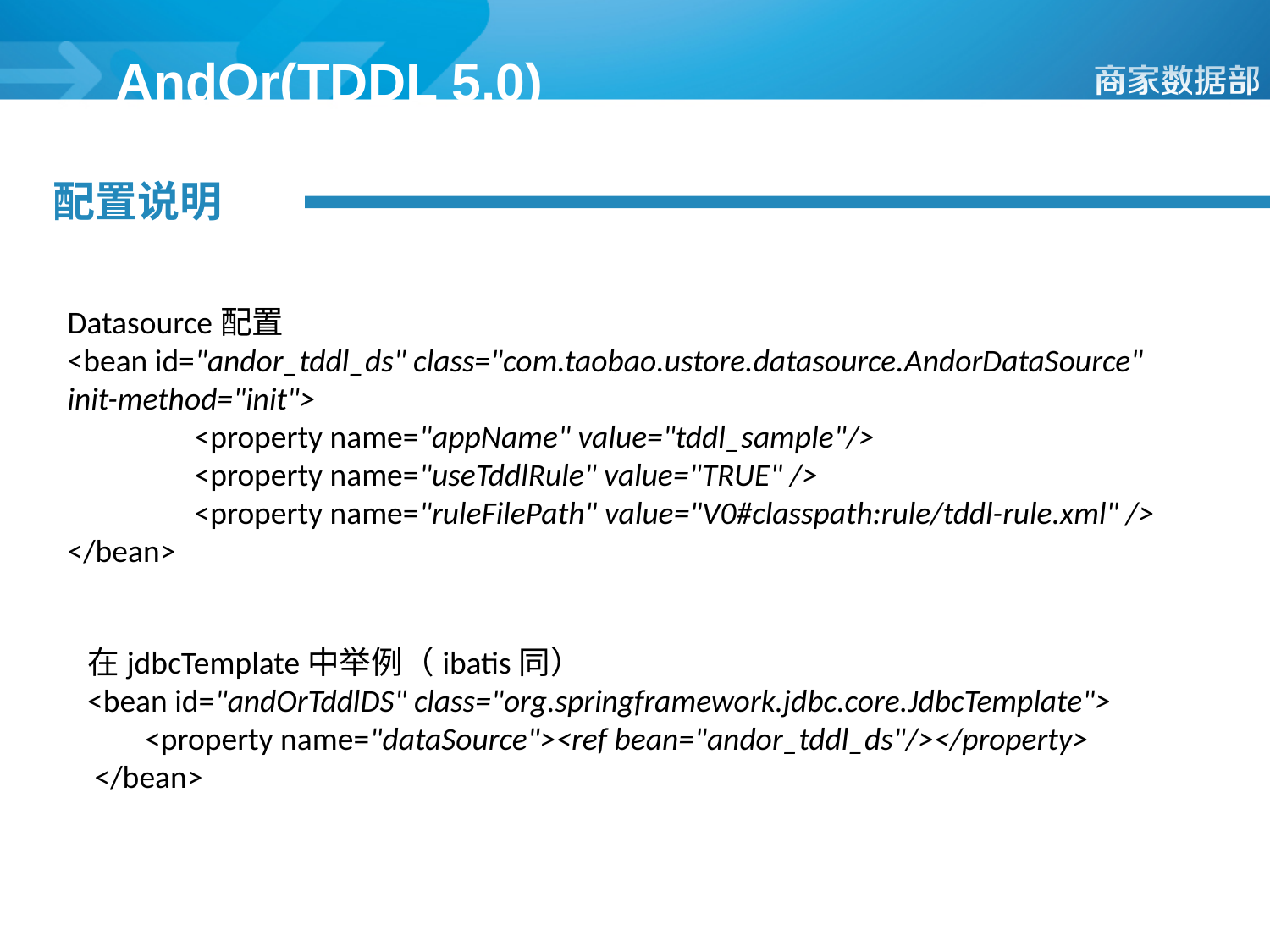

AndOr(TDDL 5.0)
配置说明

Datasource配置
<bean id="andor_tddl_ds" class="com.taobao.ustore.datasource.AndorDataSource" init-method="init">
	<property name="appName" value="tddl_sample"/>
	<property name="useTddlRule" value="TRUE" />
	<property name="ruleFilePath" value="V0#classpath:rule/tddl-rule.xml" />
</bean>
在jdbcTemplate中举例（ibatis同）
<bean id="andOrTddlDS" class="org.springframework.jdbc.core.JdbcTemplate">
        <property name="dataSource"><ref bean="andor_tddl_ds"/></property>
 </bean>